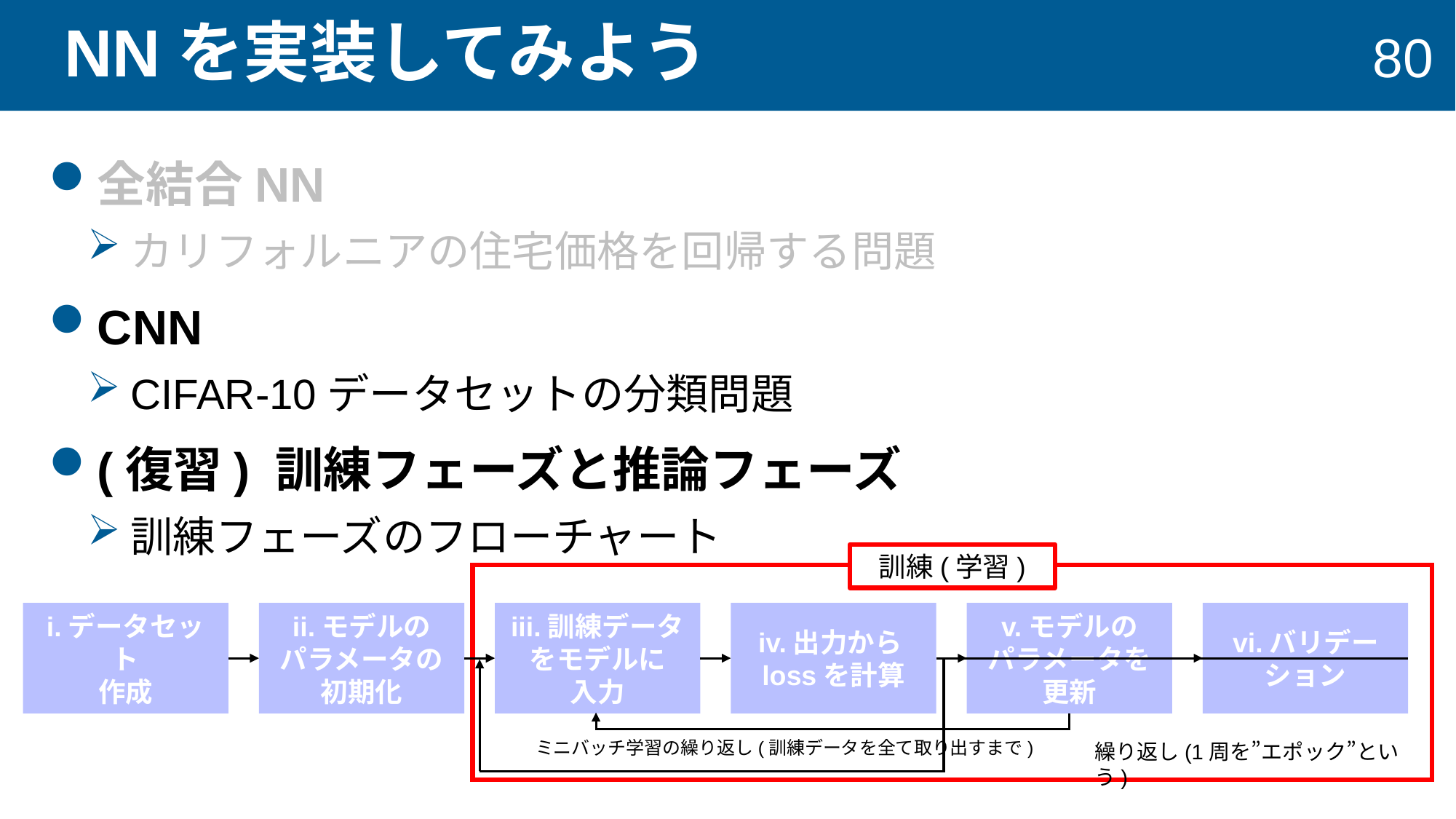

# NNを実装してみよう
80
全結合NN
カリフォルニアの住宅価格を回帰する問題
CNN
CIFAR-10データセットの分類問題
(復習) 訓練フェーズと推論フェーズ
訓練フェーズのフローチャート
訓練(学習)

vi.バリデーション
iv.出力からlossを計算
v.モデルの
パラメータを更新
i.データセット
作成
ii.モデルの
パラメータの
初期化
iii.訓練データ
をモデルに
入力
繰り返し(1周を”エポック”という)
ミニバッチ学習の繰り返し(訓練データを全て取り出すまで)